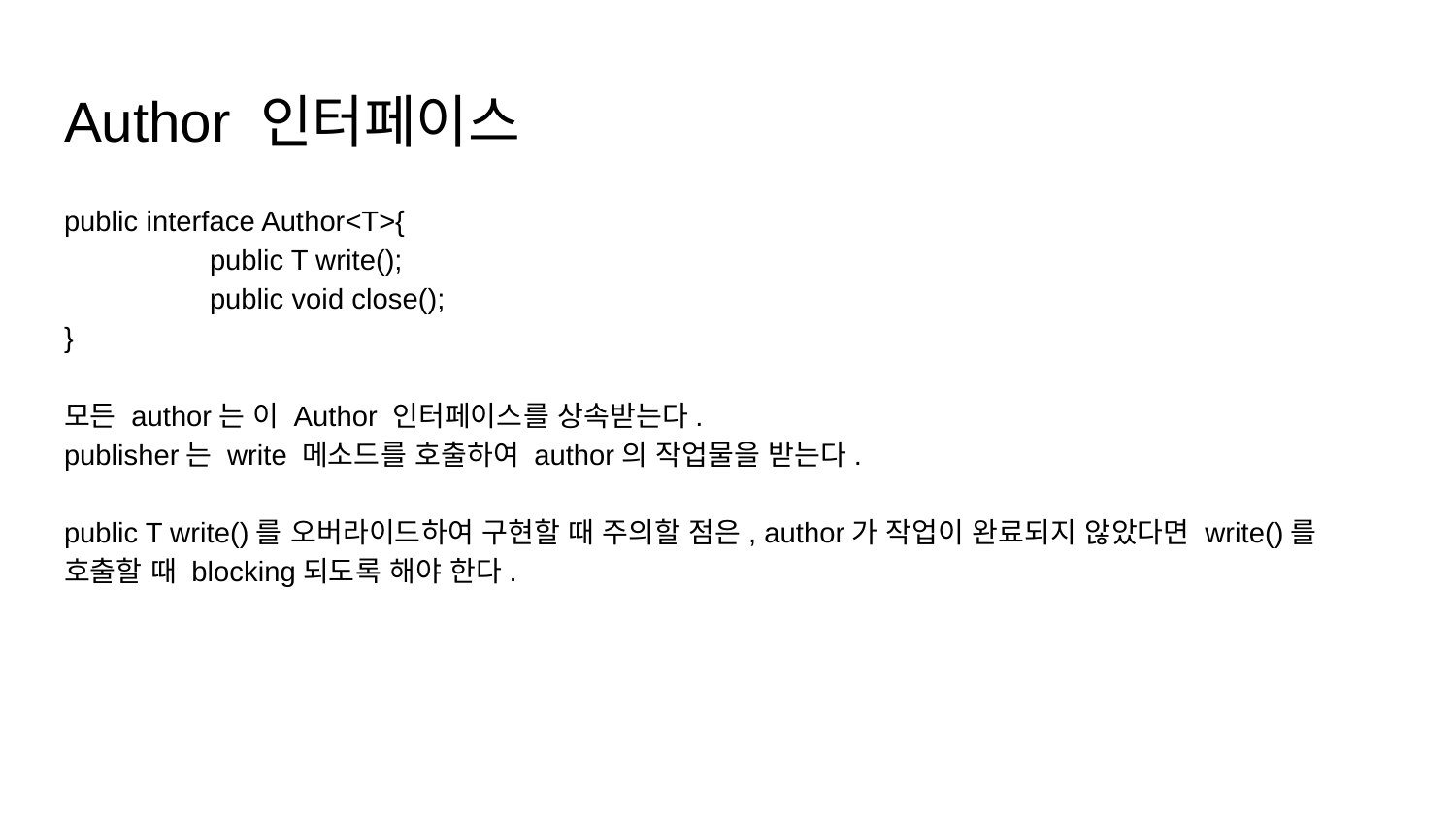

# Author 인터페이스
public interface Author<T>{
	public T write();
	public void close();
}

모든 author는 이 Author 인터페이스를 상속받는다.
publisher는 write 메소드를 호출하여 author의 작업물을 받는다.

public T write()를 오버라이드하여 구현할 때 주의할 점은, author가 작업이 완료되지 않았다면 write()를 호출할 때 blocking되도록 해야 한다.